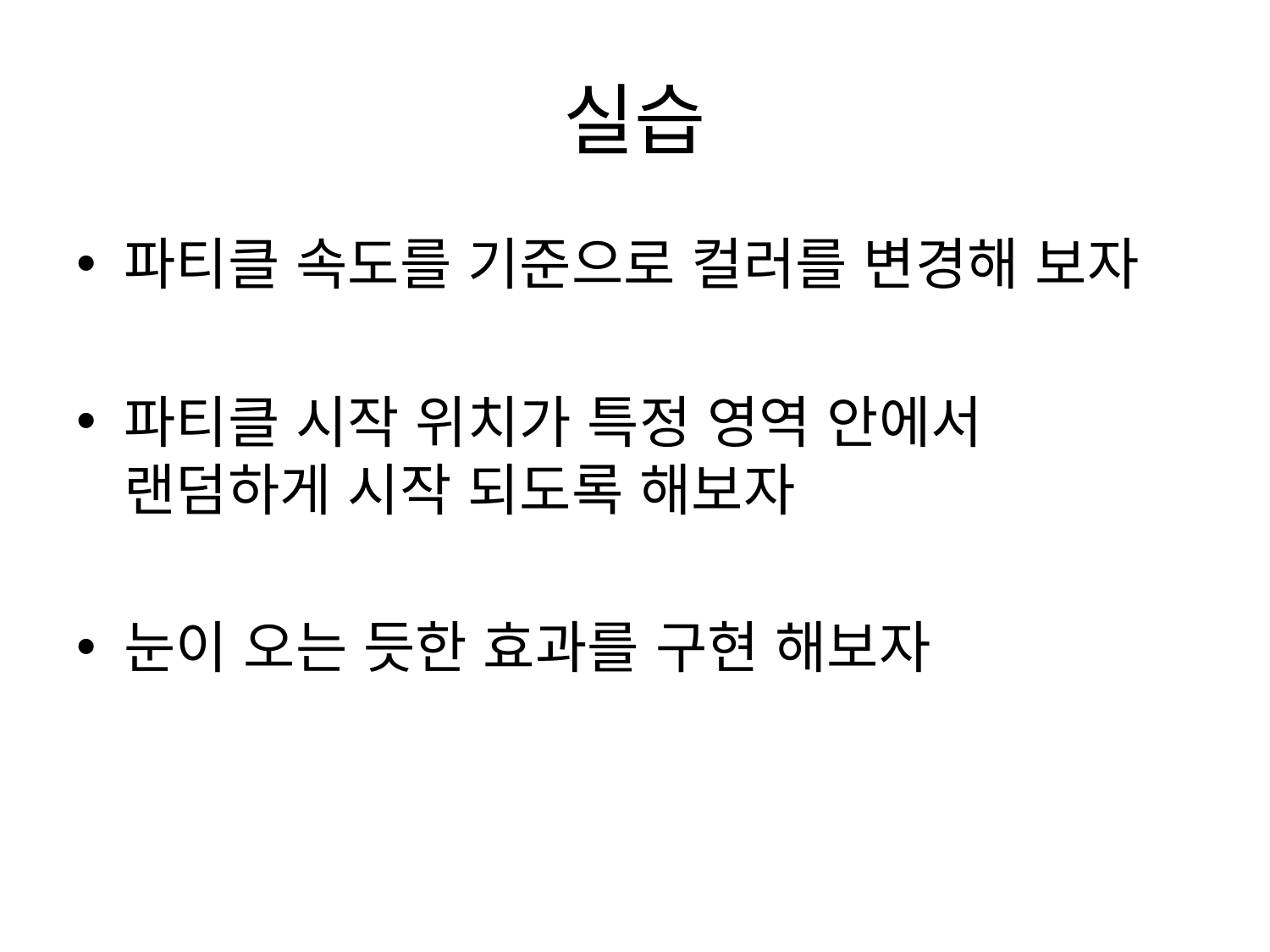

# 실습
파티클 속도를 기준으로 컬러를 변경해 보자

파티클 시작 위치가 특정 영역 안에서 랜덤하게 시작 되도록 해보자

눈이 오는 듯한 효과를 구현 해보자